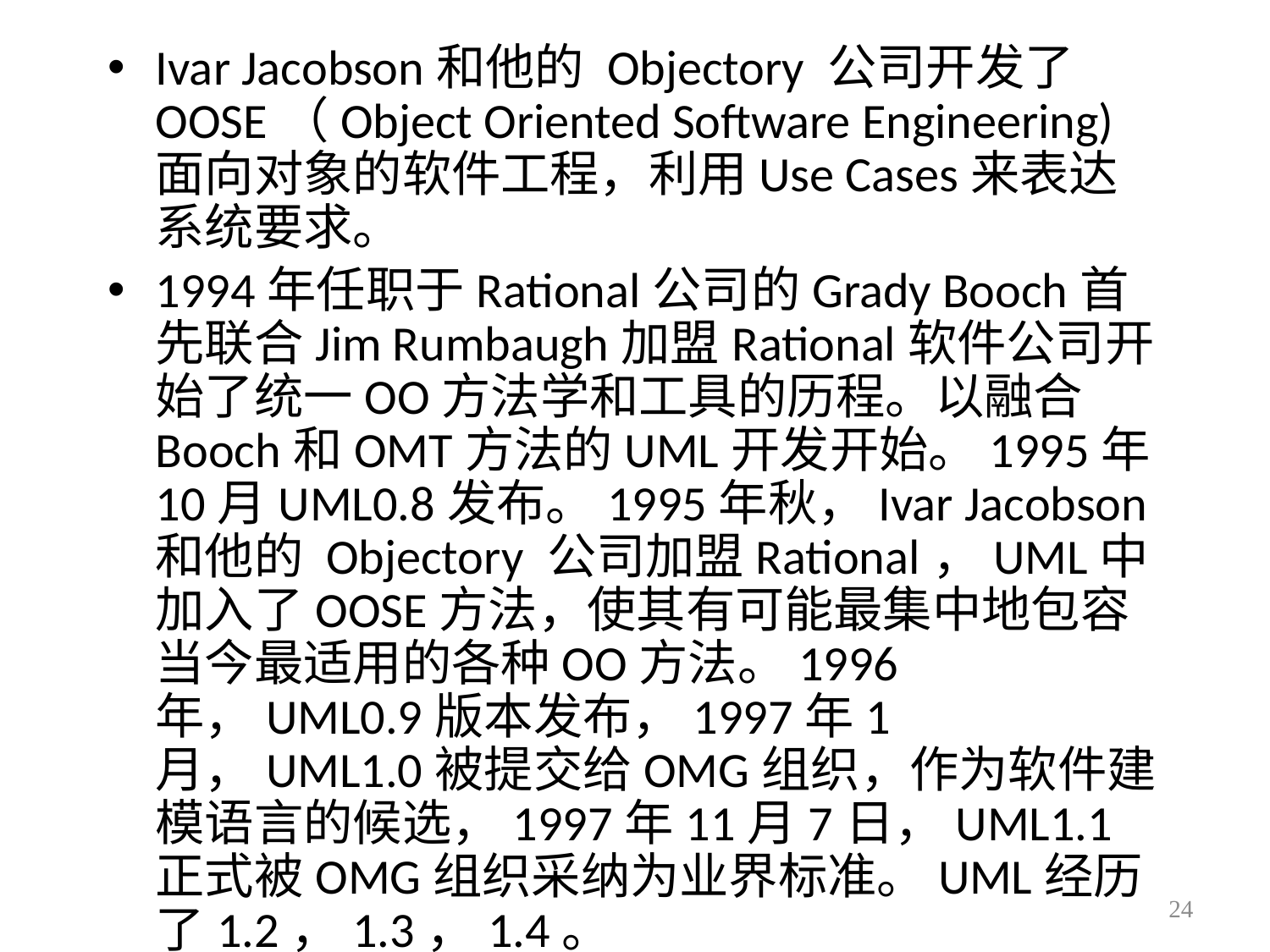

Ivar Jacobson和他的 Objectory 公司开发了OOSE（Object Oriented Software Engineering)面向对象的软件工程，利用Use Cases来表达系统要求。
1994年任职于Rational公司的Grady Booch首先联合Jim Rumbaugh加盟Rational软件公司开始了统一OO方法学和工具的历程。以融合Booch和OMT方法的UML开发开始。1995年10月UML0.8发布。1995年秋，Ivar Jacobson和他的 Objectory 公司加盟Rational，UML中加入了OOSE方法，使其有可能最集中地包容当今最适用的各种OO方法。1996年，UML0.9版本发布，1997年1月，UML1.0被提交给OMG组织，作为软件建模语言的候选，1997年11月7日，UML1.1正式被OMG组织采纳为业界标准。UML经历了1.2，1.3，1.4。
24